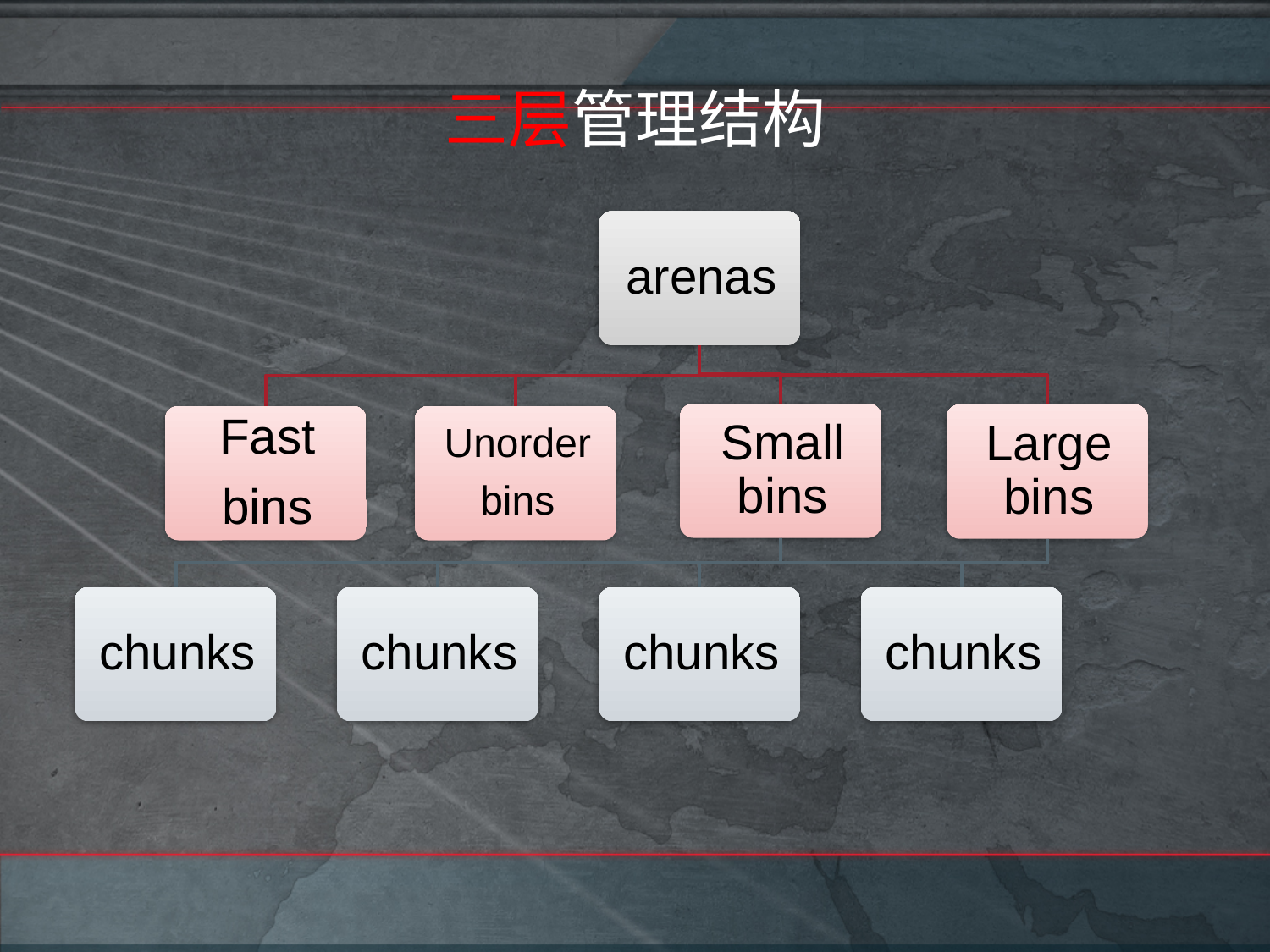

# 三层管理结构
arenas
Small bins
chunks
chunks
Fast
bins
Large bins
chunks
chunks
Unorder
bins